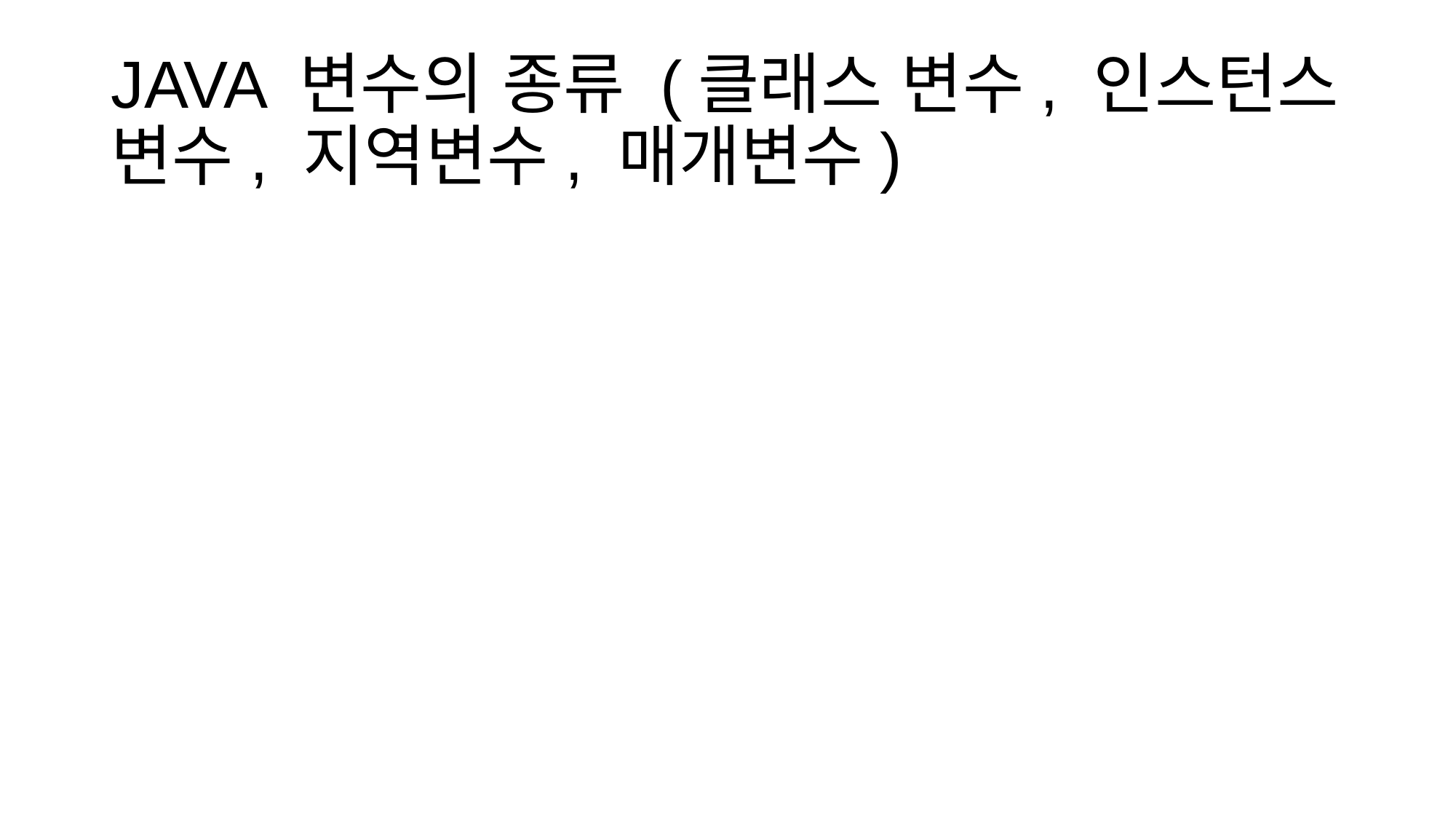

# JAVA 변수의 종류 (클래스 변수, 인스턴스 변수, 지역변수, 매개변수)